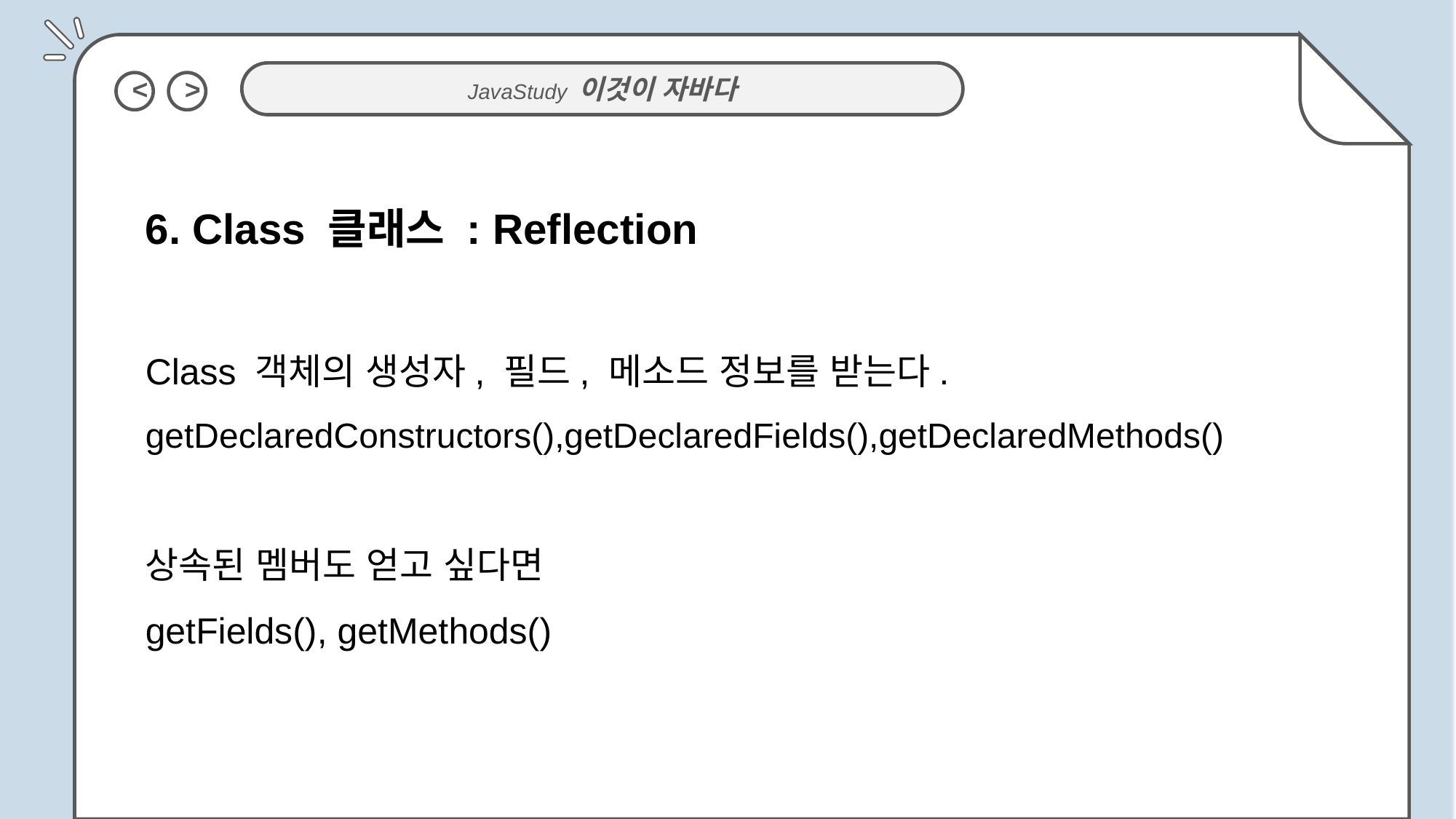

6. Class 클래스 : Reflection

Class 객체의 생성자, 필드, 메소드 정보를 받는다.
getDeclaredConstructors(),getDeclaredFields(),getDeclaredMethods()

상속된 멤버도 얻고 싶다면
getFields(), getMethods()